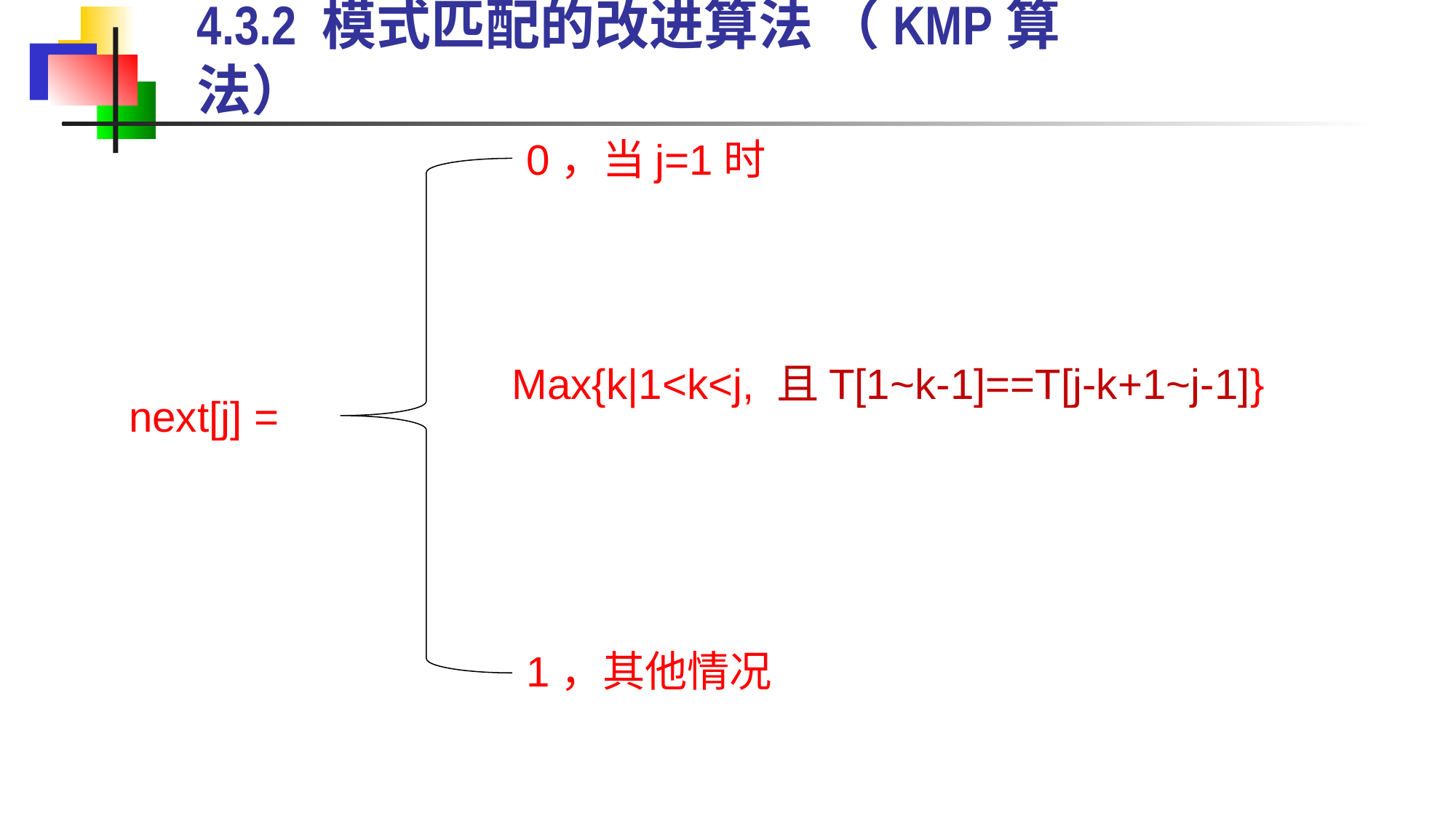

# 4.3.2 模式匹配的改进算法 （KMP算法）
0，当j=1时

Max{k|1<k<j, 且T[1~k-1]==T[j-k+1~j-1]}
next[j] =
1，其他情况